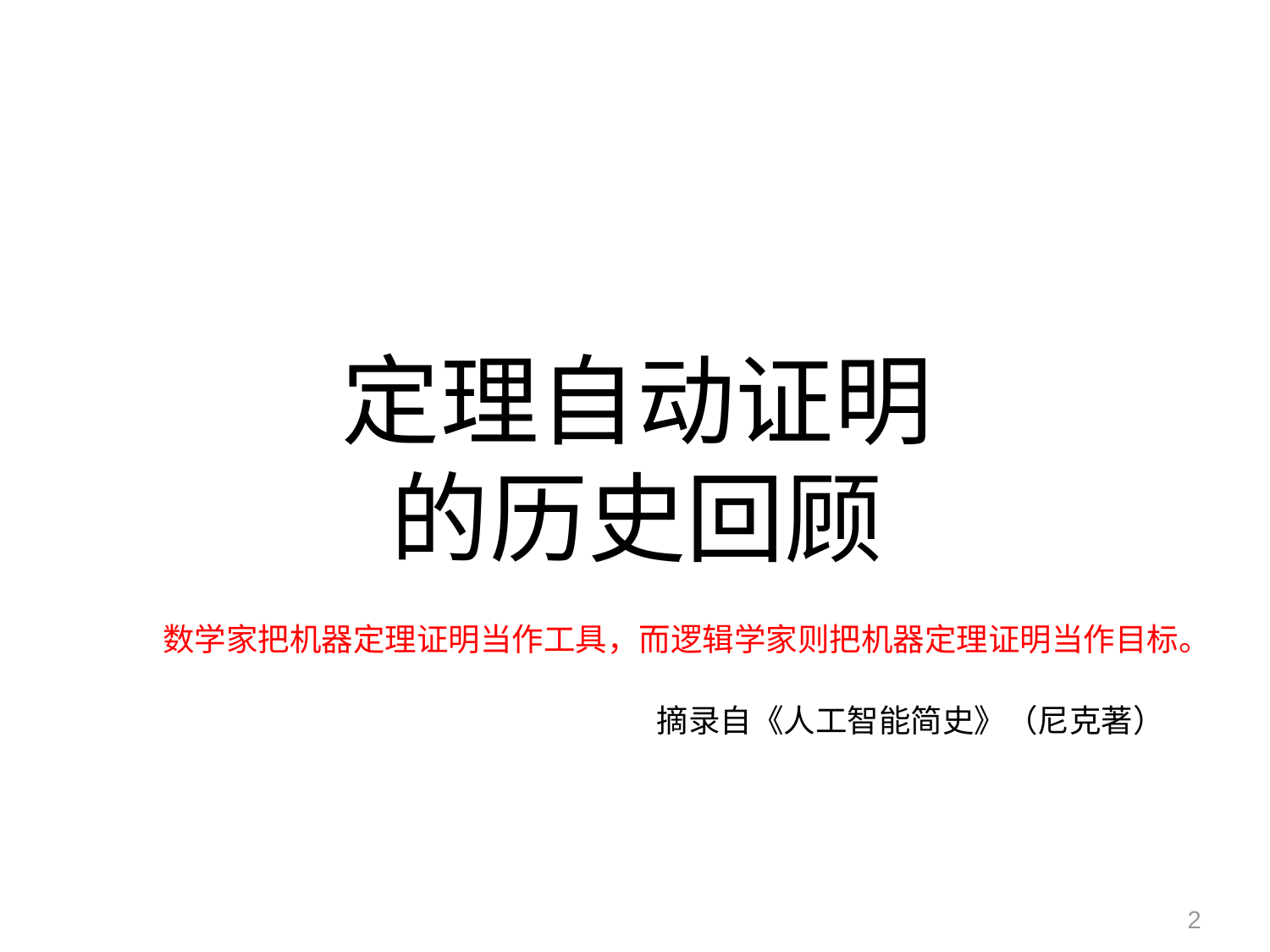

定理自动证明
的历史回顾
数学家把机器定理证明当作工具，而逻辑学家则把机器定理证明当作目标。
摘录自《人工智能简史》（尼克著）
2